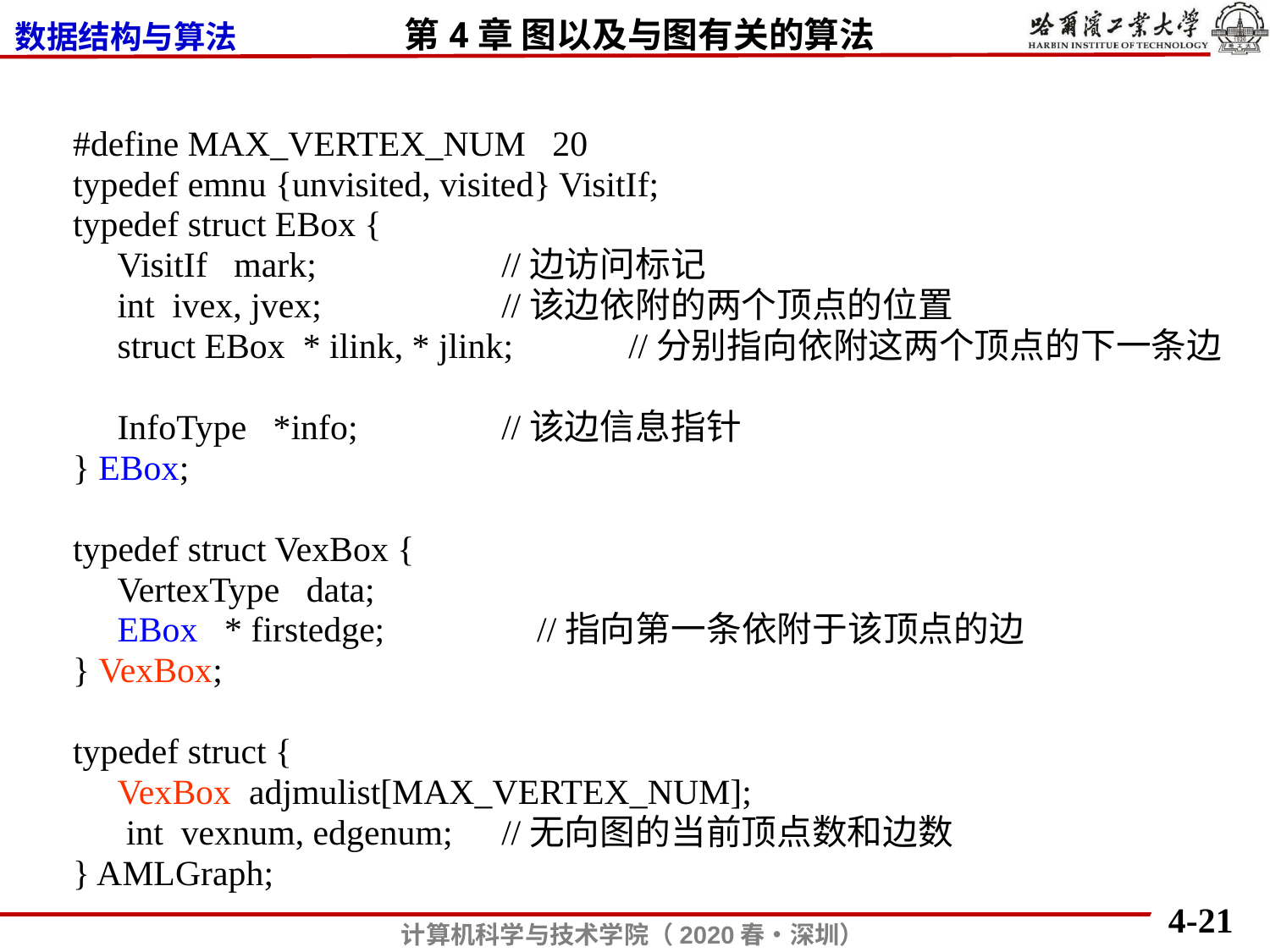

#define MAX_VERTEX_NUM   20
typedef emnu {unvisited, visited} VisitIf;
typedef struct EBox {
     VisitIf   mark;		//边访问标记
     int  ivex, jvex;		//该边依附的两个顶点的位置
     struct EBox  * ilink, * jlink;	//分别指向依附这两个顶点的下一条边
     InfoType   *info;		//该边信息指针
} EBox;

typedef struct VexBox {
     VertexType   data;
     EBox   * firstedge;	    //指向第一条依附于该顶点的边
} VexBox;

typedef struct {
     VexBox  adjmulist[MAX_VERTEX_NUM];
      int  vexnum, edgenum;	//无向图的当前顶点数和边数
} AMLGraph;